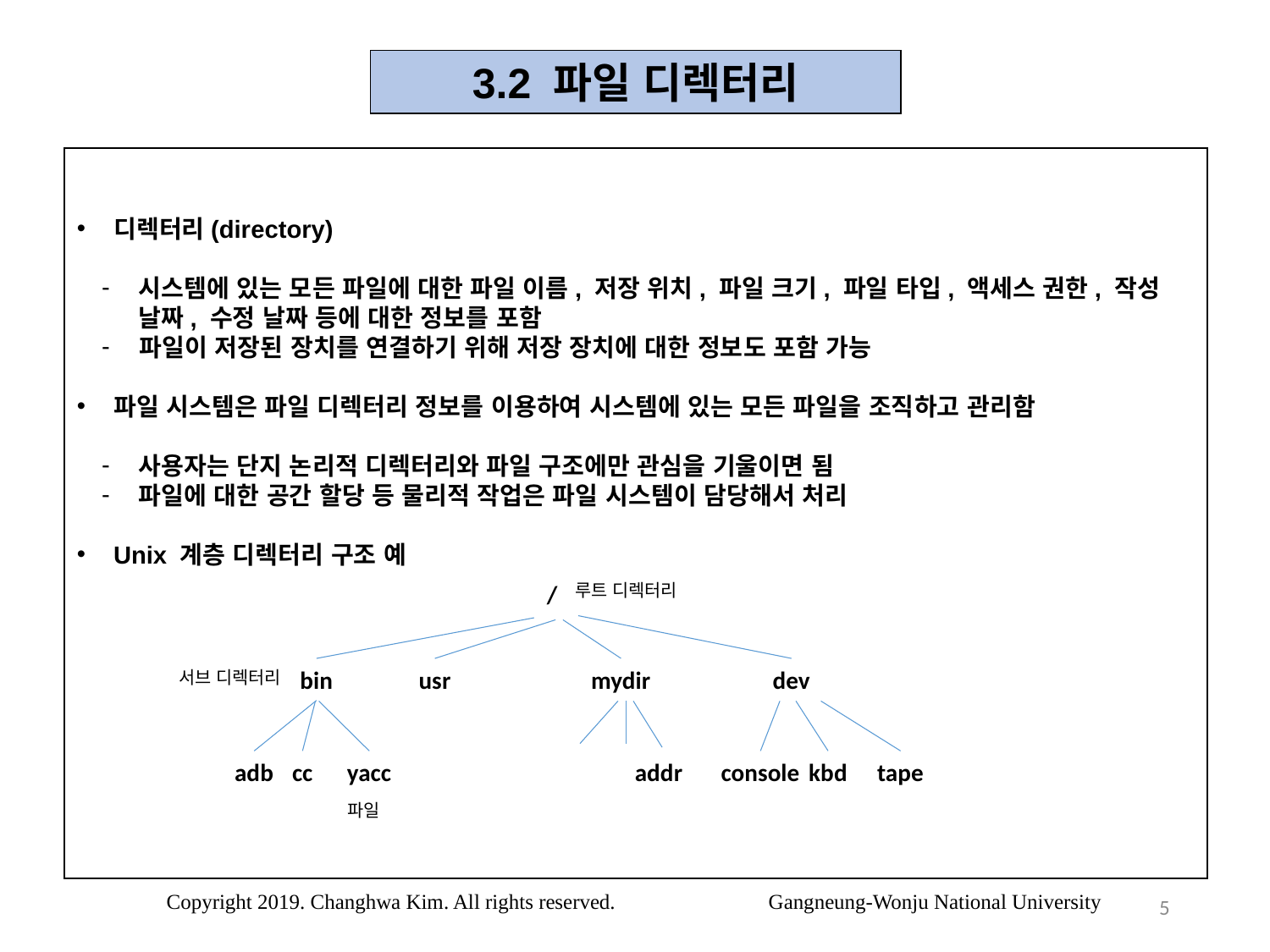

3.2 파일 디렉터리

디렉터리(directory)

시스템에 있는 모든 파일에 대한 파일 이름, 저장 위치, 파일 크기, 파일 타입, 액세스 권한, 작성 날짜, 수정 날짜 등에 대한 정보를 포함
 파일이 저장된 장치를 연결하기 위해 저장 장치에 대한 정보도 포함 가능

파일 시스템은 파일 디렉터리 정보를 이용하여 시스템에 있는 모든 파일을 조직하고 관리함

사용자는 단지 논리적 디렉터리와 파일 구조에만 관심을 기울이면 됨
파일에 대한 공간 할당 등 물리적 작업은 파일 시스템이 담당해서 처리

Unix 계층 디렉터리 구조 예

/
루트 디렉터리
bin
usr
mydir
dev
서브 디렉터리
adb
cc
yacc
addr
console
kbd
tape
파일
5
Copyright 2019. Changhwa Kim. All rights reserved.                             Gangneung-Wonju National University